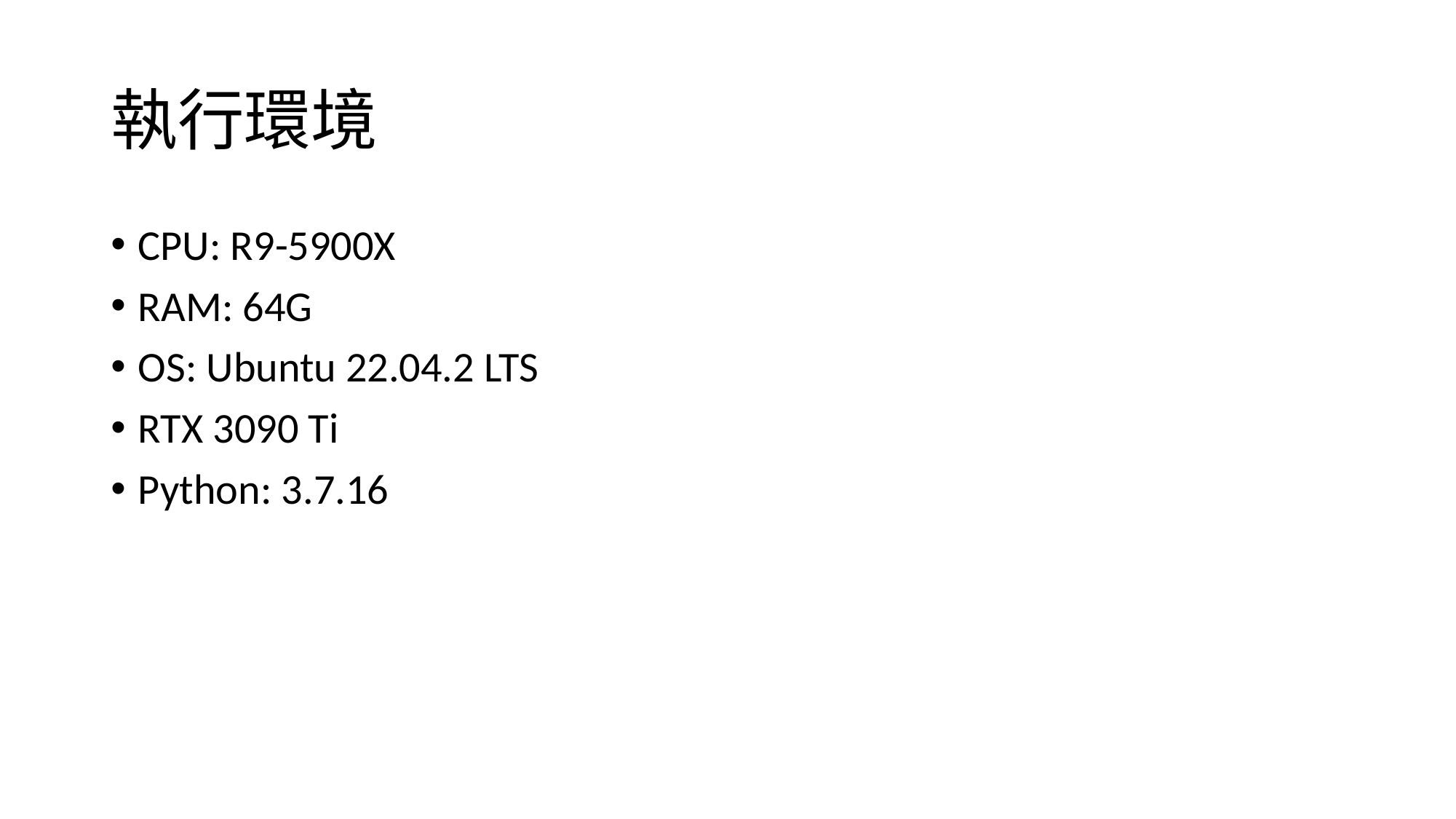

# 執行環境
CPU: R9-5900X
RAM: 64G
OS: Ubuntu 22.04.2 LTS
RTX 3090 Ti
Python: 3.7.16